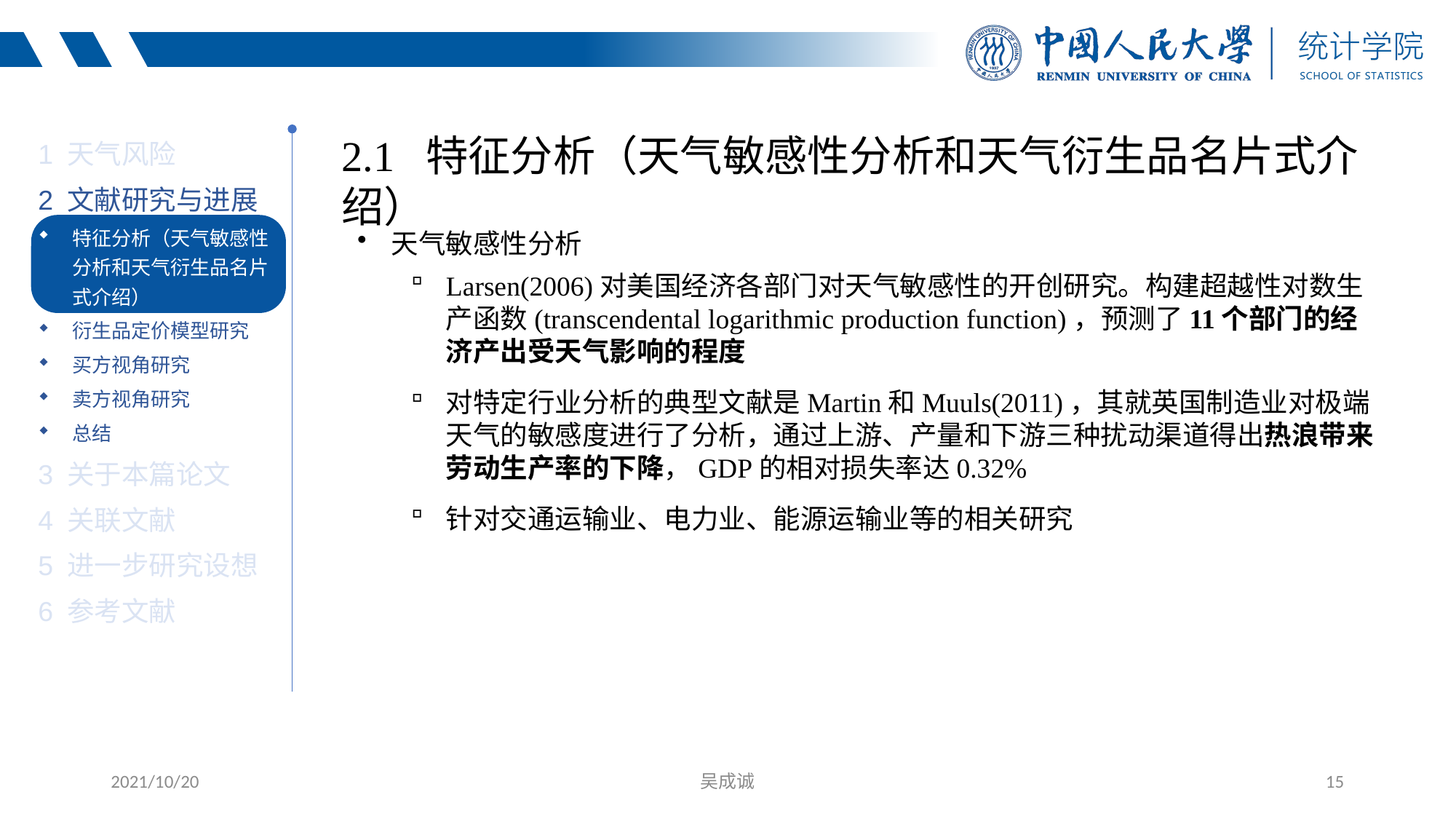

1 天气风险
2 文献研究与进展
特征分析（天气敏感性分析和天气衍生品名片式介绍）
衍生品定价模型研究
买方视角研究
卖方视角研究
总结
3 关于本篇论文
4 关联文献
5 进一步研究设想
6 参考文献
2.1  特征分析（天气敏感性分析和天气衍生品名片式介绍）

天气敏感性分析
Larsen(2006)对美国经济各部门对天气敏感性的开创研究。构建超越性对数生产函数(transcendental logarithmic production function)，预测了11个部门的经济产出受天气影响的程度
对特定行业分析的典型文献是Martin和Muuls(2011)，其就英国制造业对极端天气的敏感度进行了分析，通过上游、产量和下游三种扰动渠道得出热浪带来劳动生产率的下降，GDP的相对损失率达0.32%
针对交通运输业、电力业、能源运输业等的相关研究
2021/10/20
吴成诚
15